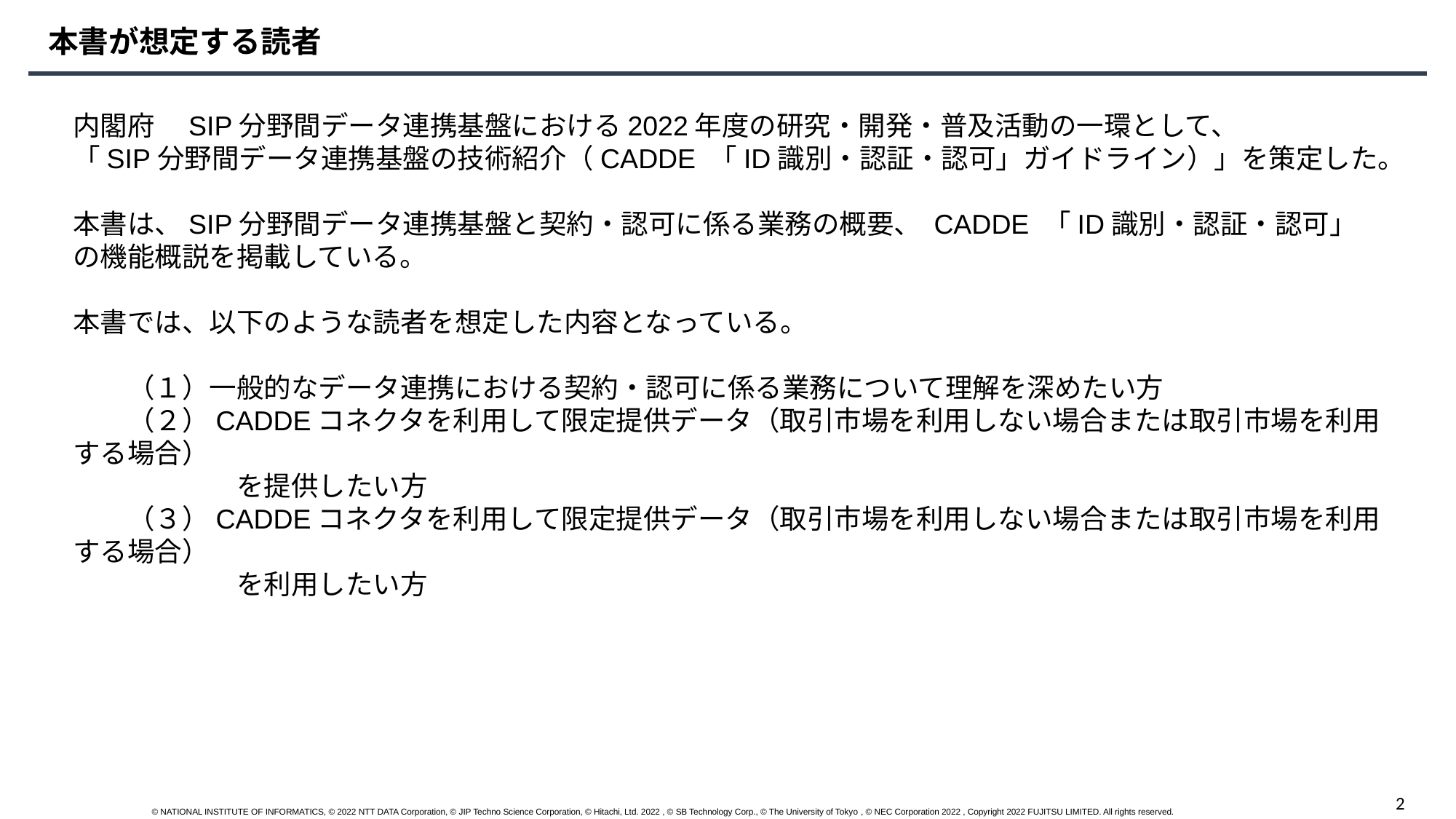

本書が想定する読者
内閣府　SIP分野間データ連携基盤における2022年度の研究・開発・普及活動の一環として、
「SIP分野間データ連携基盤の技術紹介（CADDE 「ID識別・認証・認可」ガイドライン）」を策定した。

本書は、SIP分野間データ連携基盤と契約・認可に係る業務の概要、 CADDE 「ID識別・認証・認可」の機能概説を掲載している。

本書では、以下のような読者を想定した内容となっている。

　　（１）一般的なデータ連携における契約・認可に係る業務について理解を深めたい方
　　（２）CADDEコネクタを利用して限定提供データ（取引市場を利用しない場合または取引市場を利用する場合）
　　　　　　を提供したい方
　　（３）CADDEコネクタを利用して限定提供データ（取引市場を利用しない場合または取引市場を利用する場合）
　　　　　　を利用したい方